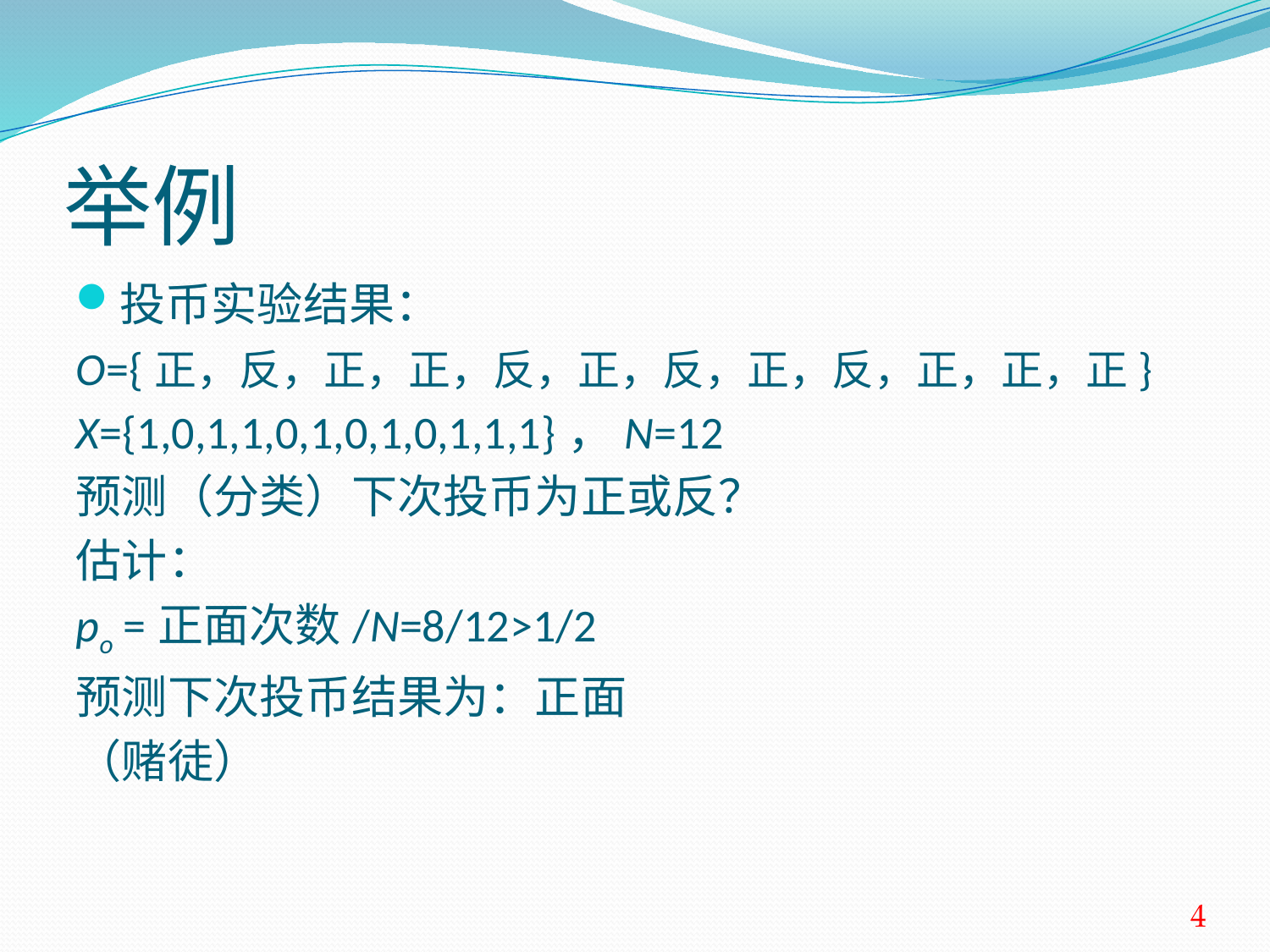

# 举例
投币实验结果：
O={正，反，正，正，反，正，反，正，反，正，正，正}
X={1,0,1,1,0,1,0,1,0,1,1,1}，N=12
预测（分类）下次投币为正或反？
估计：
po =正面次数/N=8/12>1/2
预测下次投币结果为：正面
（赌徒）

4